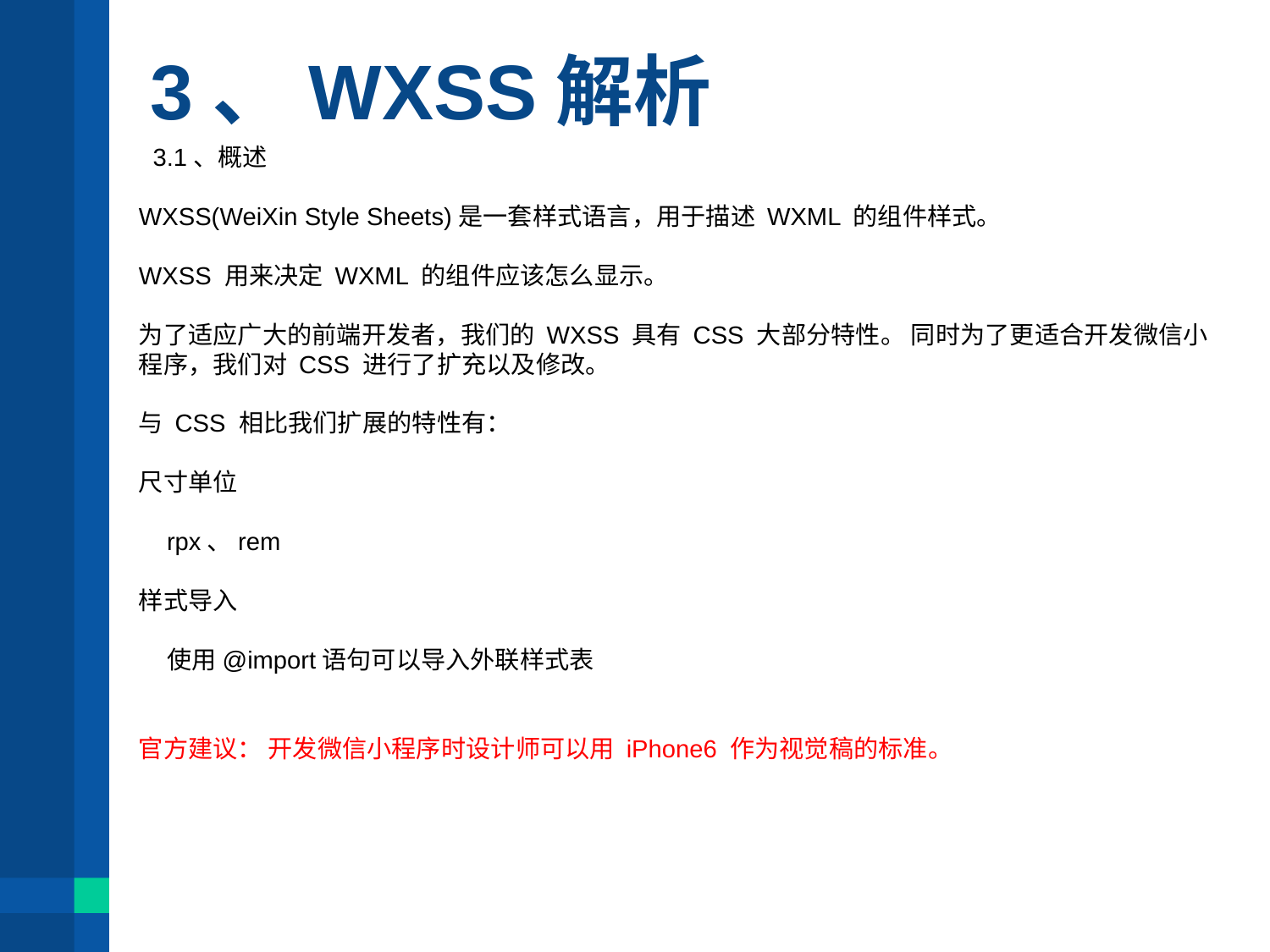

# 3、WXSS解析
  3.1、概述

WXSS(WeiXin Style Sheets)是一套样式语言，用于描述 WXML 的组件样式。

WXSS 用来决定 WXML 的组件应该怎么显示。

为了适应广大的前端开发者，我们的 WXSS 具有 CSS 大部分特性。 同时为了更适合开发微信小程序，我们对 CSS 进行了扩充以及修改。

与 CSS 相比我们扩展的特性有：

尺寸单位

    rpx、rem

样式导入

    使用@import语句可以导入外联样式表

官方建议： 开发微信小程序时设计师可以用 iPhone6 作为视觉稿的标准。